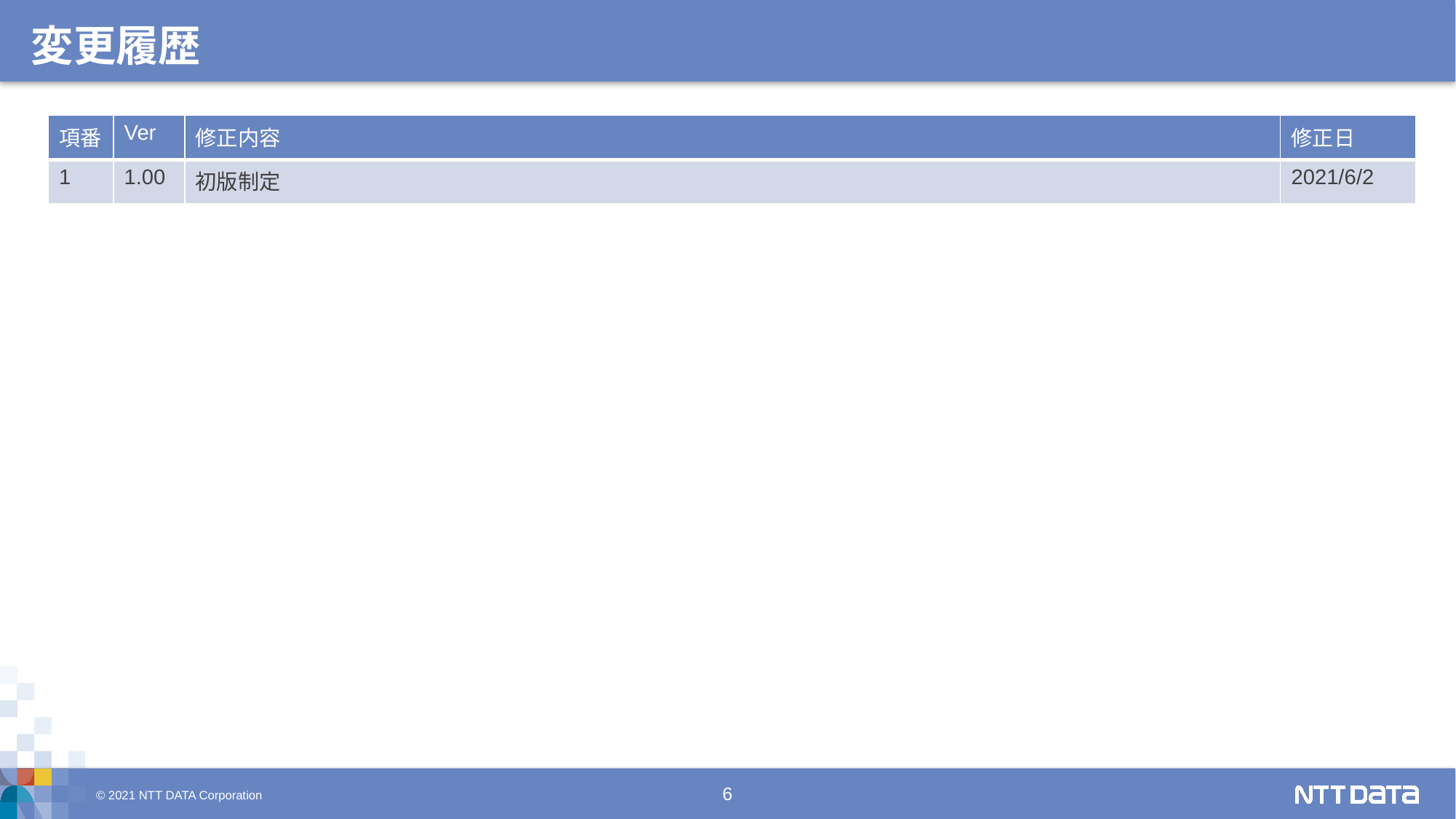

変更履歴
| 項番 | Ver | 修正内容 | 修正日 |
| --- | --- | --- | --- |
| 1 | 1.00 | 初版制定 | 2021/6/2 |